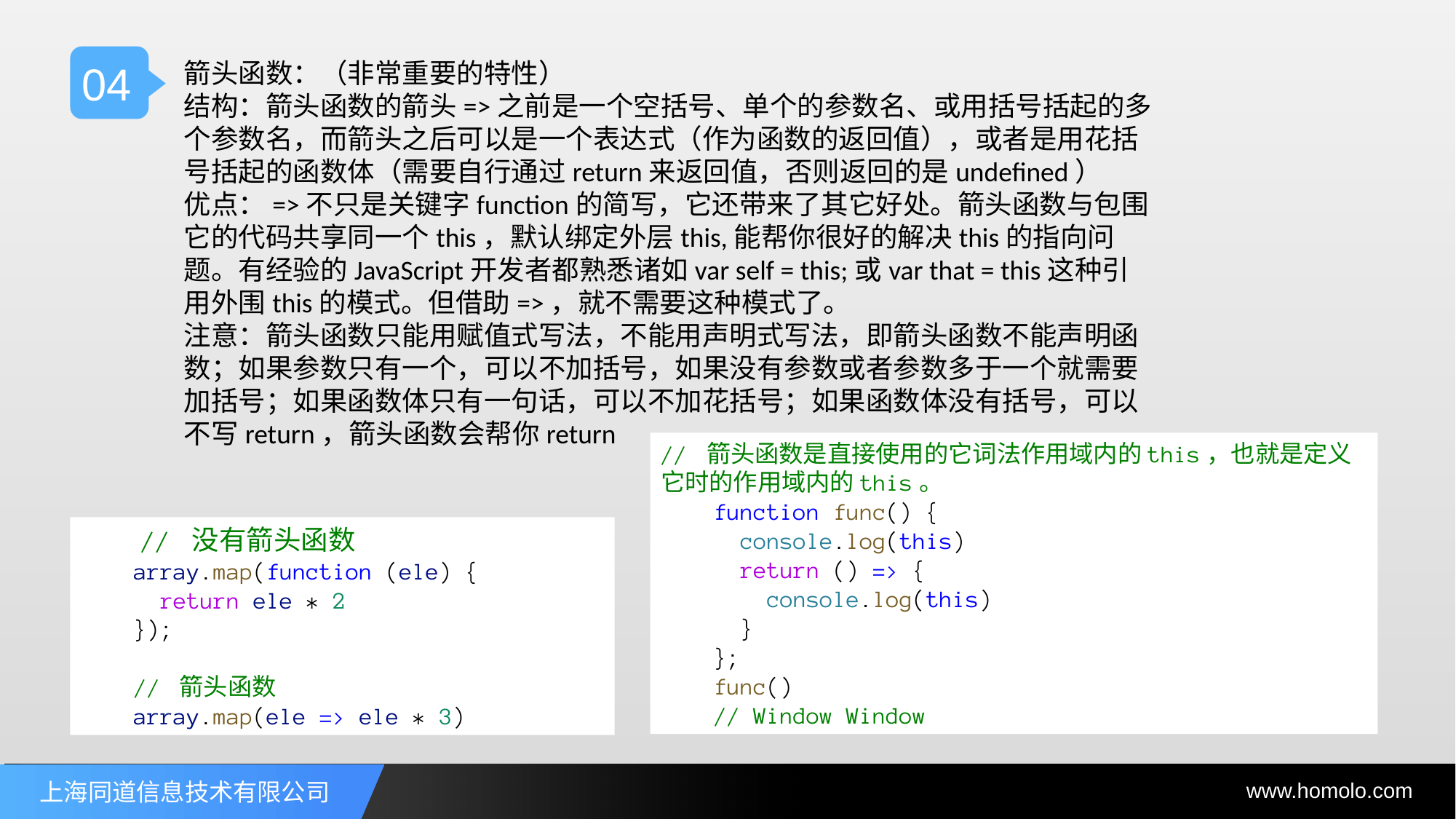

04
箭头函数：（非常重要的特性）
结构：箭头函数的箭头=>之前是一个空括号、单个的参数名、或用括号括起的多个参数名，而箭头之后可以是一个表达式（作为函数的返回值），或者是用花括号括起的函数体（需要自行通过return来返回值，否则返回的是undefined）
优点：=>不只是关键字function的简写，它还带来了其它好处。箭头函数与包围它的代码共享同一个this，默认绑定外层this,能帮你很好的解决this的指向问题。有经验的JavaScript开发者都熟悉诸如var self = this;或var that = this这种引用外围this的模式。但借助=>，就不需要这种模式了。
注意：箭头函数只能用赋值式写法，不能用声明式写法，即箭头函数不能声明函数；如果参数只有一个，可以不加括号，如果没有参数或者参数多于一个就需要加括号；如果函数体只有一句话，可以不加花括号；如果函数体没有括号，可以不写return，箭头函数会帮你return
// 箭头函数是直接使用的它词法作用域内的this，也就是定义它时的作用域内的this。
    function func() {
      console.log(this)
      return () => {
        console.log(this)
      }
    };
    func()
    // Window Window
    // 没有箭头函数
    array.map(function (ele) {
      return ele * 2
    });

    // 箭头函数
    array.map(ele => ele * 3)